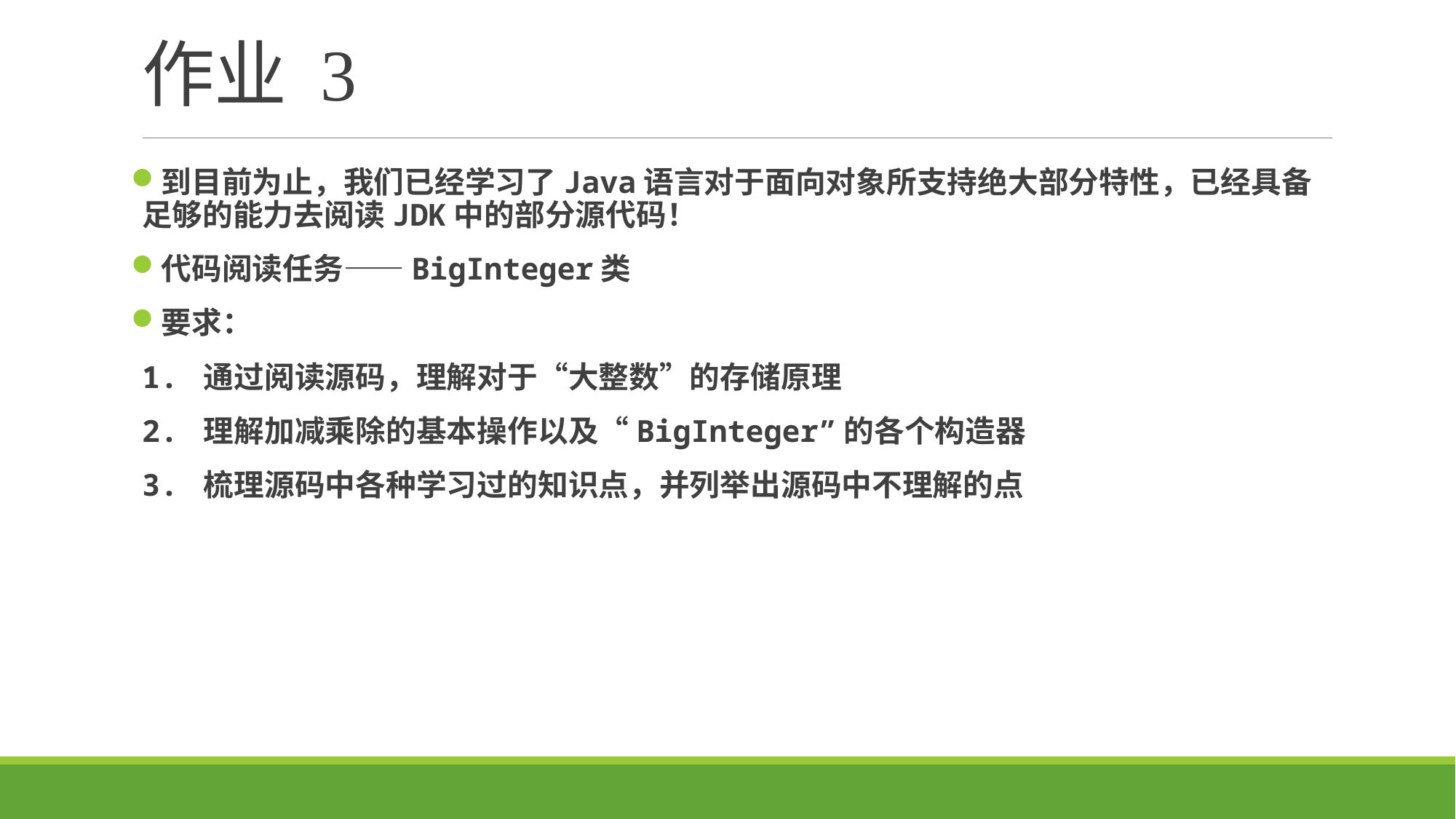

# 作业 3
到目前为止，我们已经学习了Java语言对于面向对象所支持绝大部分特性，已经具备足够的能力去阅读JDK中的部分源代码！
代码阅读任务——BigInteger类
要求：
1. 通过阅读源码，理解对于“大整数”的存储原理
2. 理解加减乘除的基本操作以及“BigInteger”的各个构造器
3. 梳理源码中各种学习过的知识点，并列举出源码中不理解的点